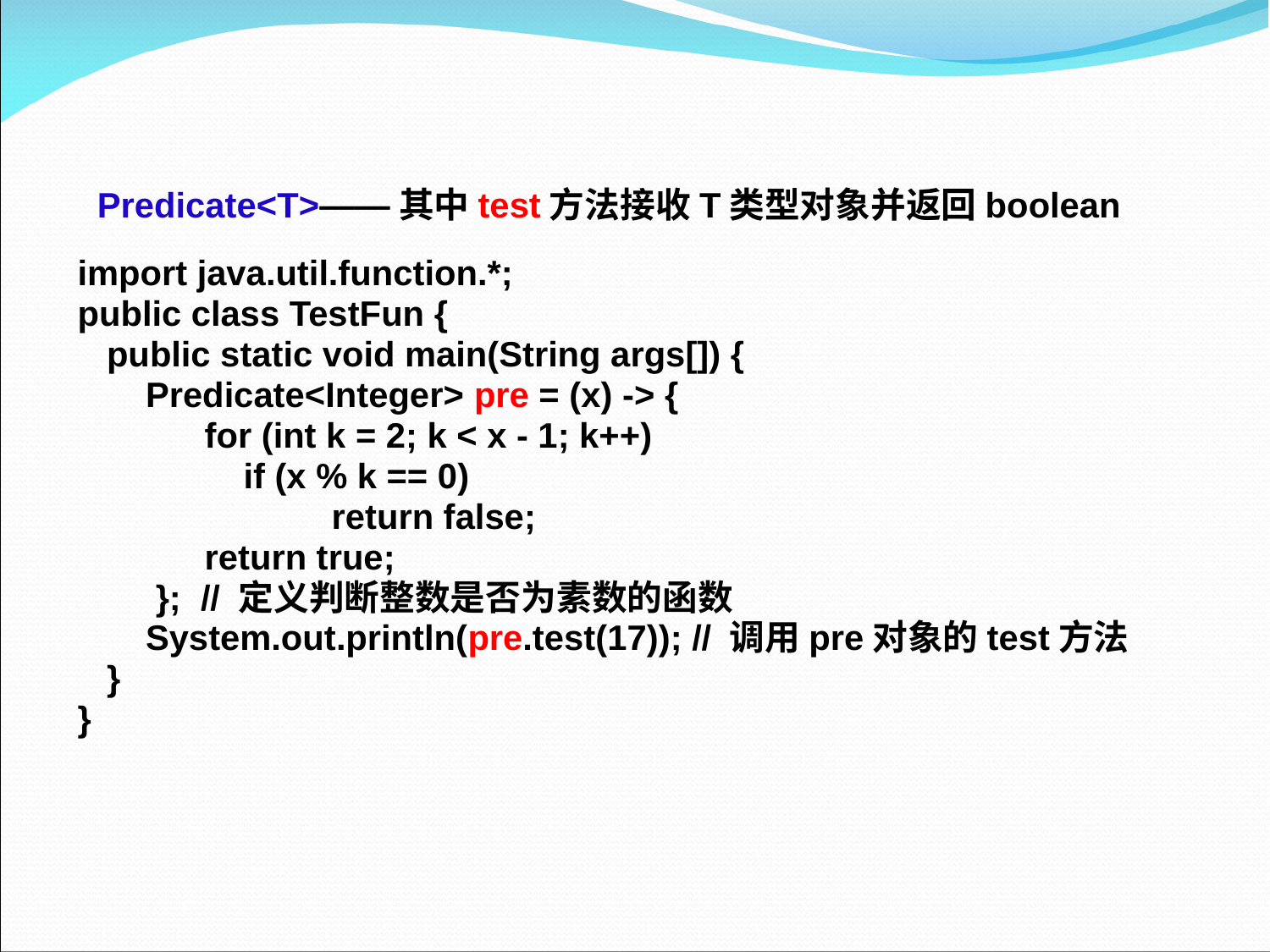

Predicate<T>——其中test方法接收T类型对象并返回boolean
import java.util.function.*;
public class TestFun {
   public static void main(String args[]) {
       Predicate<Integer> pre = (x) -> {
	for (int k = 2; k < x - 1; k++)
	    if (x % k == 0)
		return false;
	return true;
        };  // 定义判断整数是否为素数的函数
       System.out.println(pre.test(17)); // 调用pre对象的test方法
   }
}